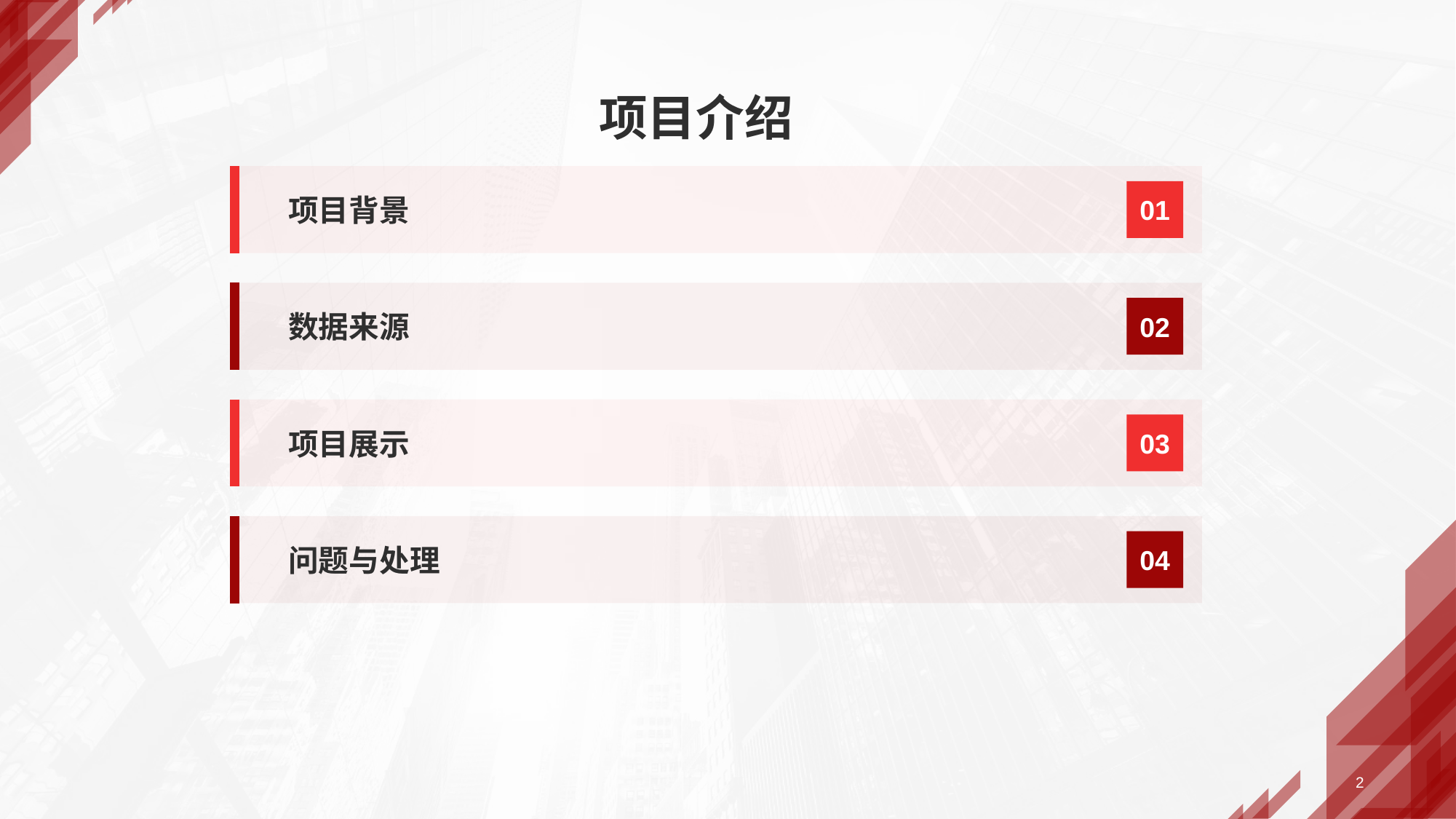

项目介绍
项目背景
01
数据来源
02
项目展示
03
问题与处理
04
2